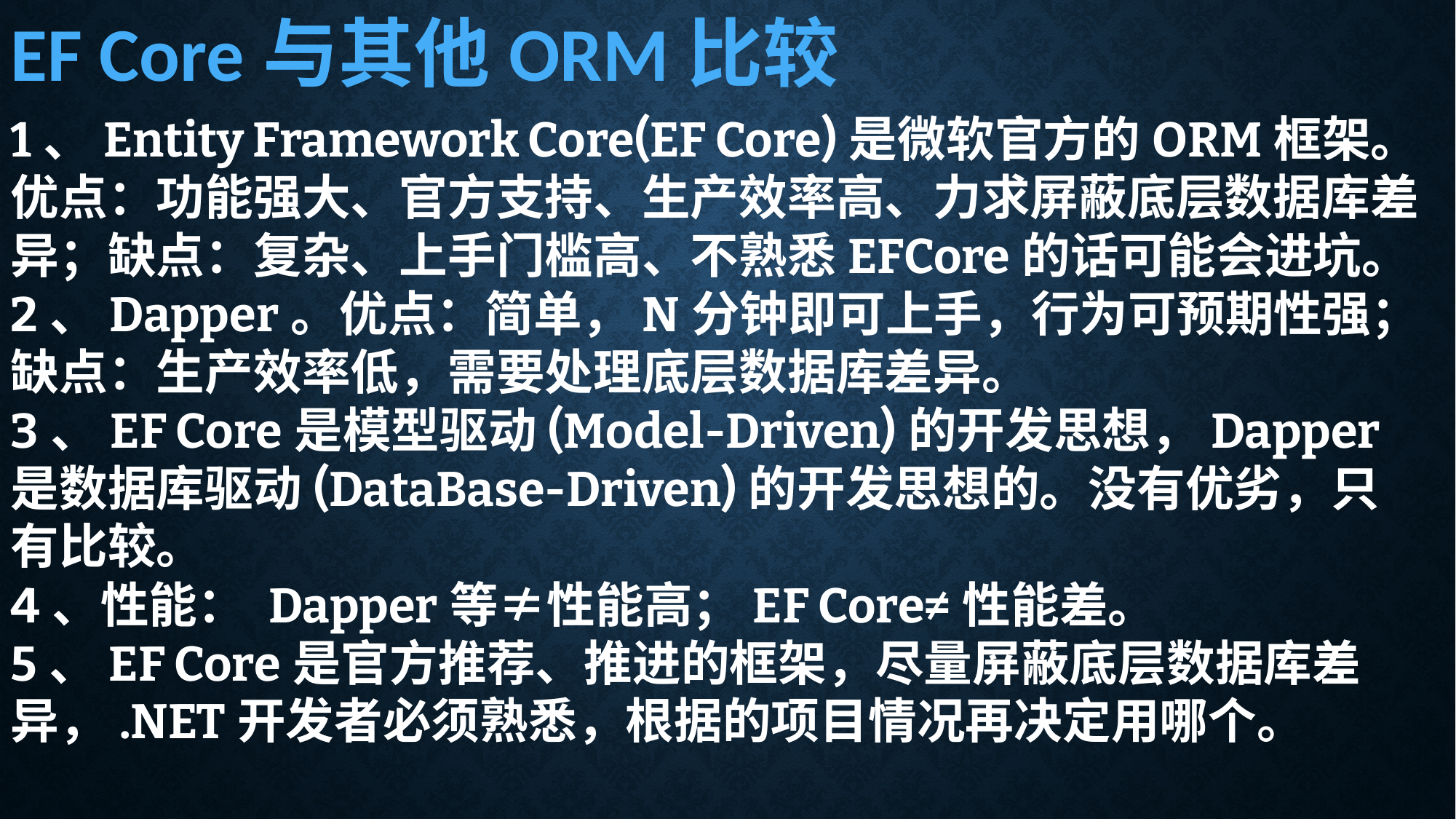

EF Core与其他ORM比较
1、Entity Framework Core(EF Core)是微软官方的ORM框架。优点：功能强大、官方支持、生产效率高、力求屏蔽底层数据库差异；缺点：复杂、上手门槛高、不熟悉EFCore的话可能会进坑。
2、Dapper。优点：简单，N分钟即可上手，行为可预期性强；缺点：生产效率低，需要处理底层数据库差异。
3、EF Core是模型驱动(Model-Driven)的开发思想，Dapper是数据库驱动(DataBase-Driven)的开发思想的。没有优劣，只有比较。
4、性能： Dapper等≠性能高；EF Core≠性能差。
5、EF Core是官方推荐、推进的框架，尽量屏蔽底层数据库差异，.NET开发者必须熟悉，根据的项目情况再决定用哪个。